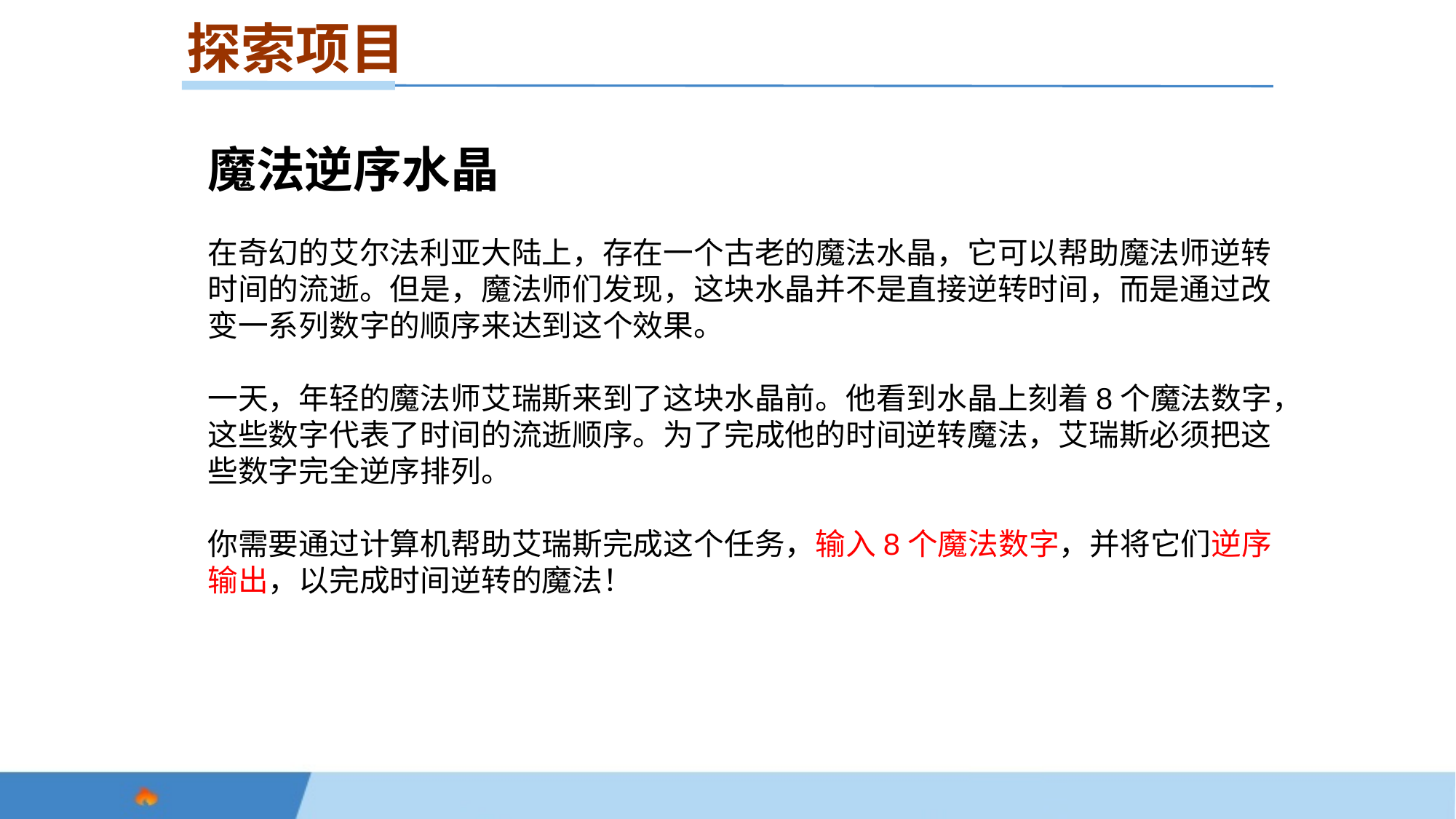

探索项目
魔法逆序水晶

在奇幻的艾尔法利亚大陆上，存在一个古老的魔法水晶，它可以帮助魔法师逆转时间的流逝。但是，魔法师们发现，这块水晶并不是直接逆转时间，而是通过改变一系列数字的顺序来达到这个效果。

一天，年轻的魔法师艾瑞斯来到了这块水晶前。他看到水晶上刻着8个魔法数字，这些数字代表了时间的流逝顺序。为了完成他的时间逆转魔法，艾瑞斯必须把这些数字完全逆序排列。

你需要通过计算机帮助艾瑞斯完成这个任务，输入8个魔法数字，并将它们逆序输出，以完成时间逆转的魔法！